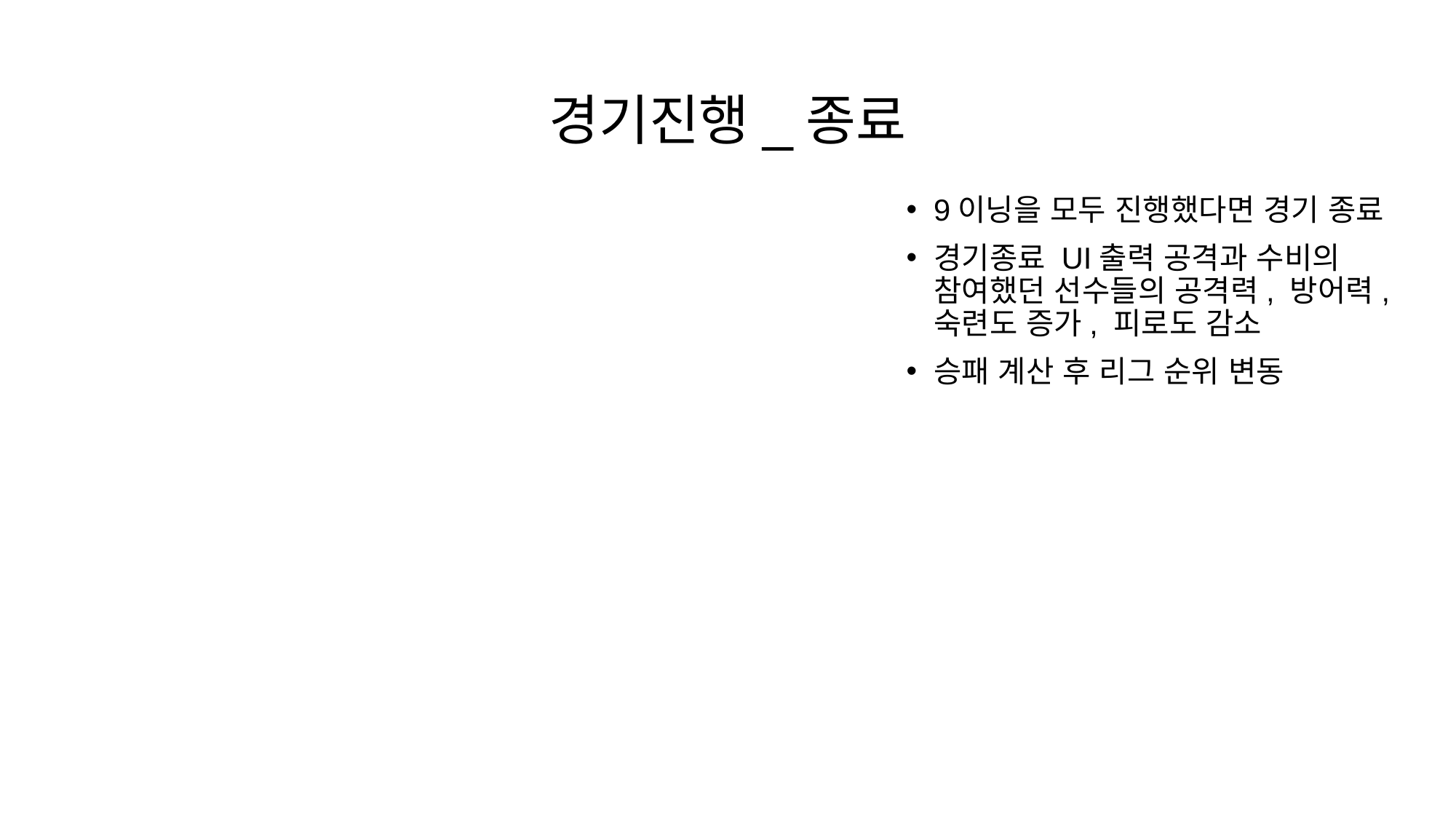

# 경기진행_종료
9이닝을 모두 진행했다면 경기 종료
경기종료 UI출력 공격과 수비의 참여했던 선수들의 공격력, 방어력, 숙련도 증가, 피로도 감소
승패 계산 후 리그 순위 변동